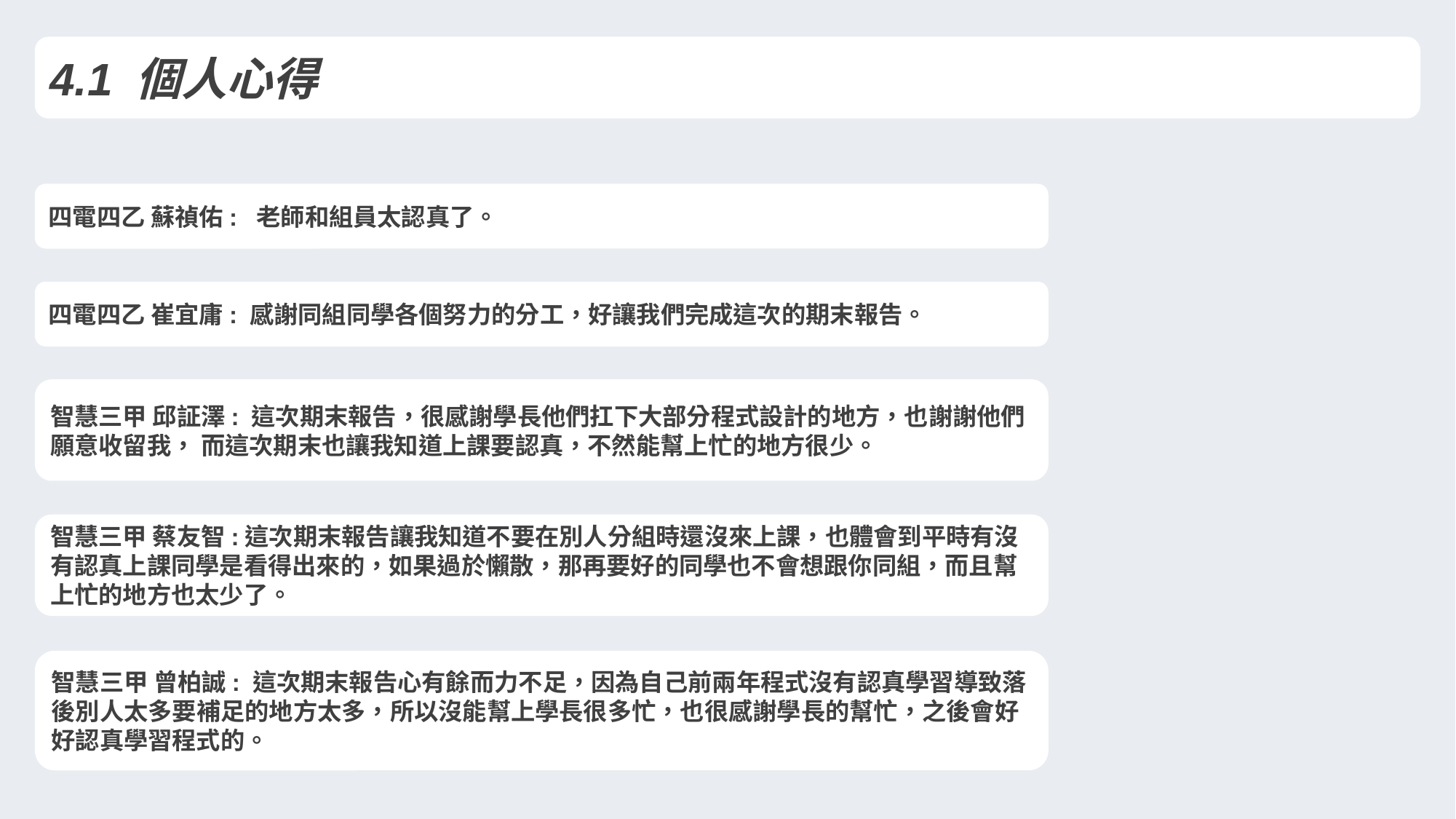

4.1 個人心得
四電四乙 蘇禎佑:  老師和組員太認真了。
四電四乙 崔宜庸: 感謝同組同學各個努力的分工，好讓我們完成這次的期末報告。
智慧三甲 邱証澤: 這次期末報告，很感謝學長他們扛下大部分程式設計的地方，也謝謝他們願意收留我， 而這次期末也讓我知道上課要認真，不然能幫上忙的地方很少。
智慧三甲 蔡友智:這次期末報告讓我知道不要在別人分組時還沒來上課，也體會到平時有沒有認真上課同學是看得出來的，如果過於懶散，那再要好的同學也不會想跟你同組，而且幫上忙的地方也太少了。
智慧三甲 曾柏誠: 這次期末報告心有餘而力不足，因為自己前兩年程式沒有認真學習導致落後別人太多要補足的地方太多，所以沒能幫上學長很多忙，也很感謝學長的幫忙，之後會好好認真學習程式的。